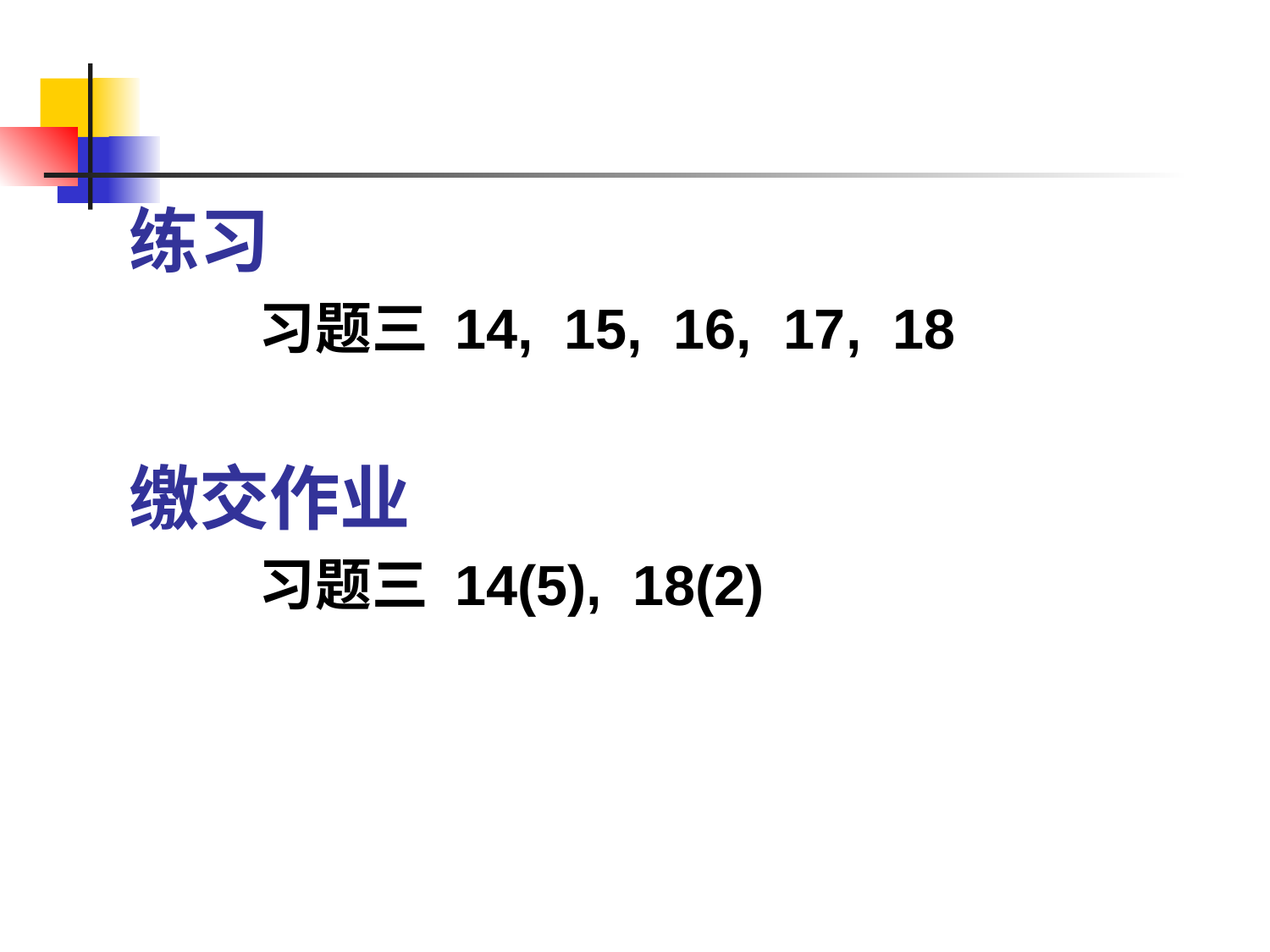

练习
         习题三 14,  15,  16,  17,  18

缴交作业
         习题三 14(5),  18(2)